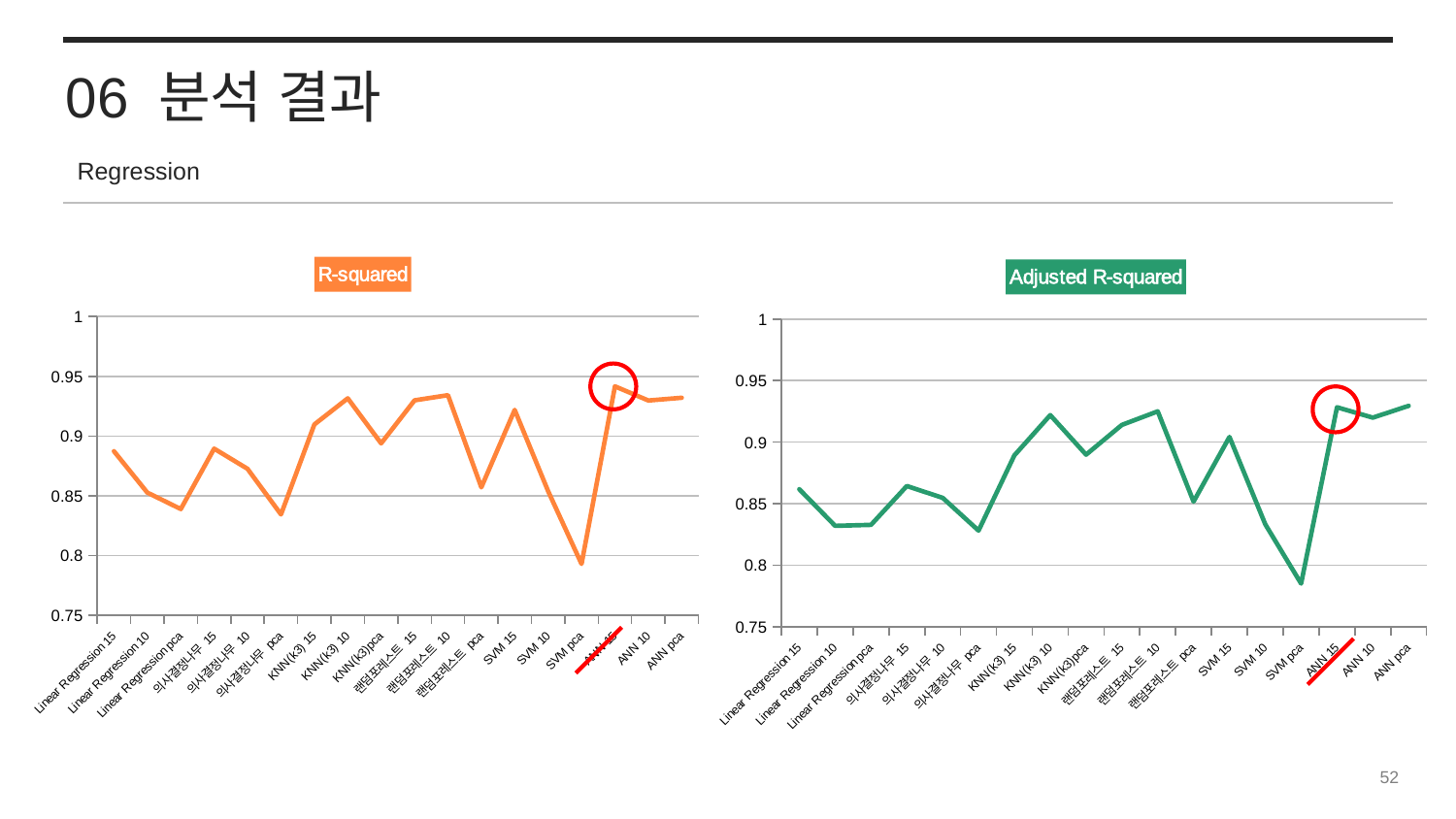

06 분석 결과

### Chart:

| Category | Adjusted R-squared |
|---|---|
| Linear Regression 15 | 0.861848349803719 |
| Linear Regression 10 | 0.832085468599316 |
| Linear Regression pca | 0.832881164162301 |
| 의사결정나무 15 | 0.864452898754893 |
| 의사결정나무 10 | 0.854791571088685 |
| 의사결정나무 pca | 0.828186483263329 |
| KNN(k3) 15 | 0.889311873680126 |
| KNN(k3) 10 | 0.921990276590019 |
| KNN(k3)pca | 0.889886927162799 |
| 랜덤포레스트 15 | 0.914027268335385 |
| 랜덤포레스트 10 | 0.925037425456592 |
| 랜덤포레스트 pca | 0.851747548073688 |
| SVM 15 | 0.904247031277582 |
| SVM 10 | 0.833326982795839 |
| SVM pca | 0.785167470286787 |
| ANN 15 | 0.92836858876841 |
| ANN 10 | 0.919944788299317 |
| ANN pca | 0.929512161796608 |
Regression

### Chart:

| Category | R-squared |
|---|---|
| Linear Regression 15 | 0.887431988728956 |
| Linear Regression 10 | 0.852815657661129 |
| Linear Regression pca | 0.839070750674808 |
| 의사결정나무 15 | 0.889554213800283 |
| 의사결정나무 10 | 0.872718537620946 |
| 의사결정나무 pca | 0.834549946846169 |
| KNN(k3) 15 | 0.909809674850473 |
| KNN(k3) 10 | 0.931621106640634 |
| KNN(k3)pca | 0.893965189119732 |
| 랜덤포레스트 15 | 0.929948144569573 |
| 랜덤포레스트 10 | 0.934292064289111 |
| 랜덤포레스트 pca | 0.857238379626514 |
| SVM 15 | 0.921979062522474 |
| SVM 10 | 0.853903898500056 |
| SVM pca | 0.793124230646536 |
| ANN 15 | 0.941633664922408 |
| ANN 10 | 0.929828147768537 |
| ANN pca | 0.932122822470808 |